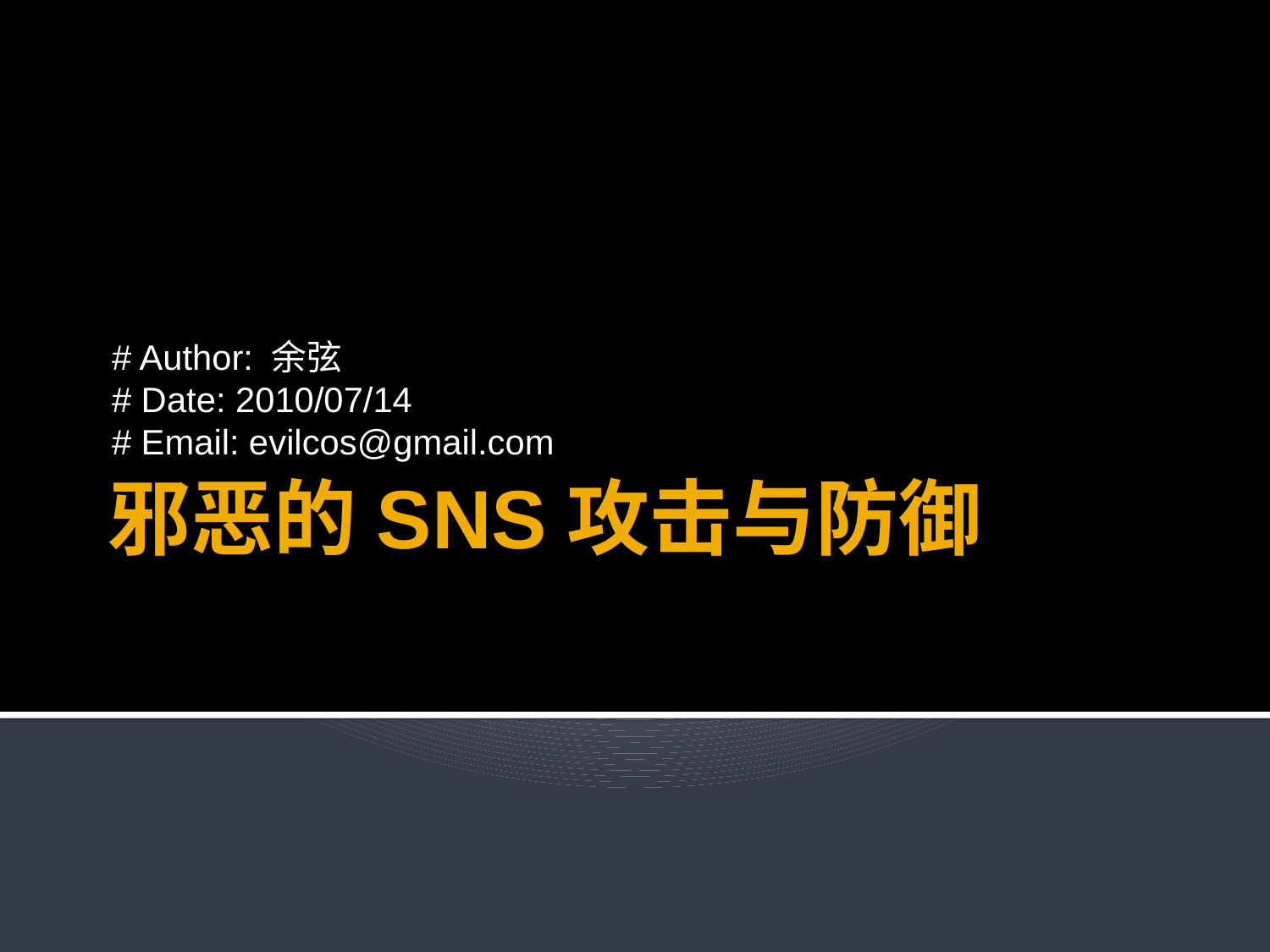

# Author: 余弦
# Date: 2010/07/14
# Email: evilcos@gmail.com
# 邪恶的SNS攻击与防御